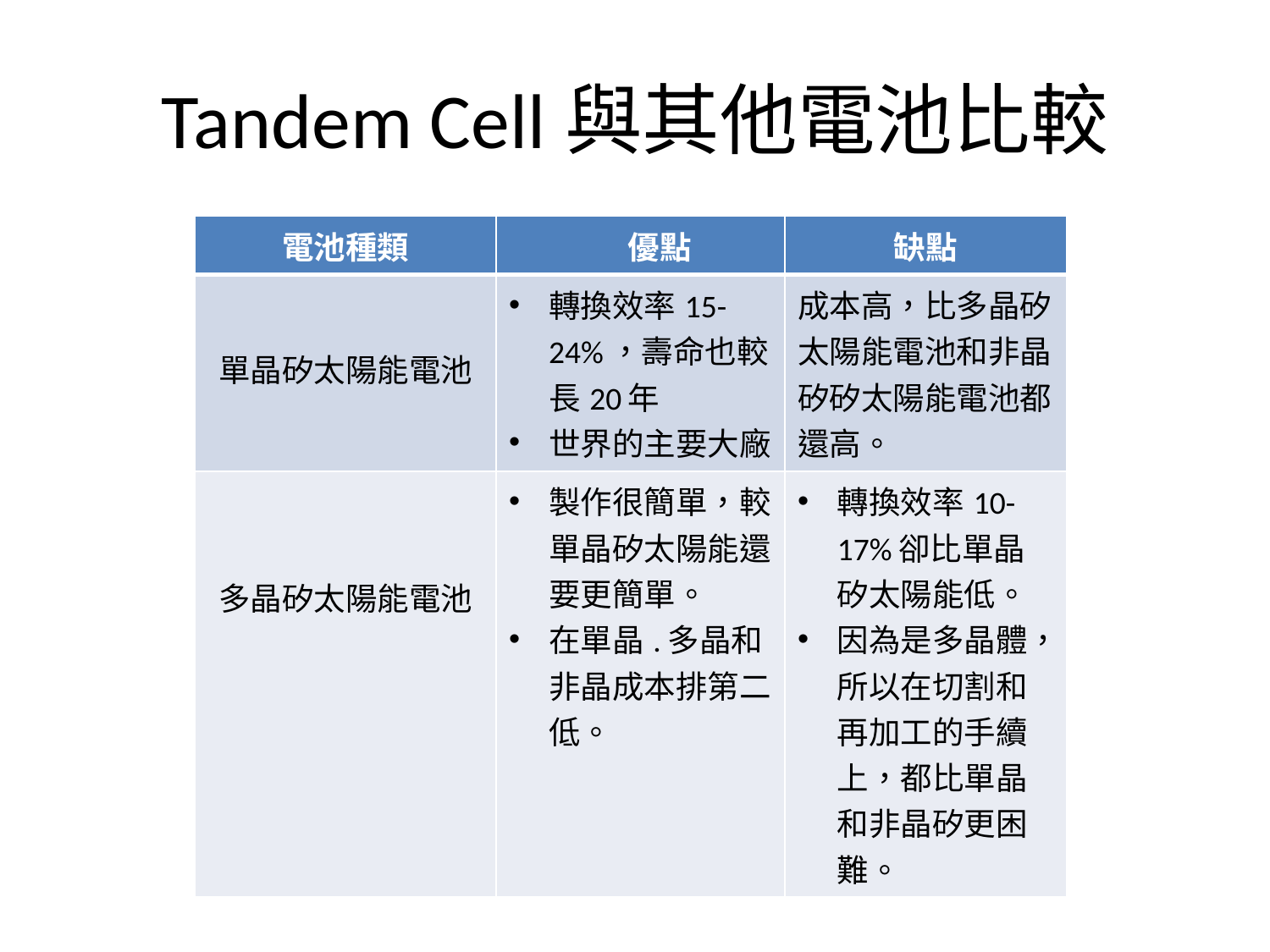

# Tandem Cell與其他電池比較
| 電池種類 | 優點 | 缺點 |
| --- | --- | --- |
| 單晶矽太陽能電池 | 轉換效率15-24%，壽命也較長20年 世界的主要大廠 | 成本高，比多晶矽太陽能電池和非晶矽矽太陽能電池都還高。 |
| 多晶矽太陽能電池 | 製作很簡單，較單晶矽太陽能還要更簡單。 在單晶.多晶和非晶成本排第二低。 | 轉換效率10-17%卻比單晶矽太陽能低。 因為是多晶體，所以在切割和再加工的手續上，都比單晶和非晶矽更困難。 |